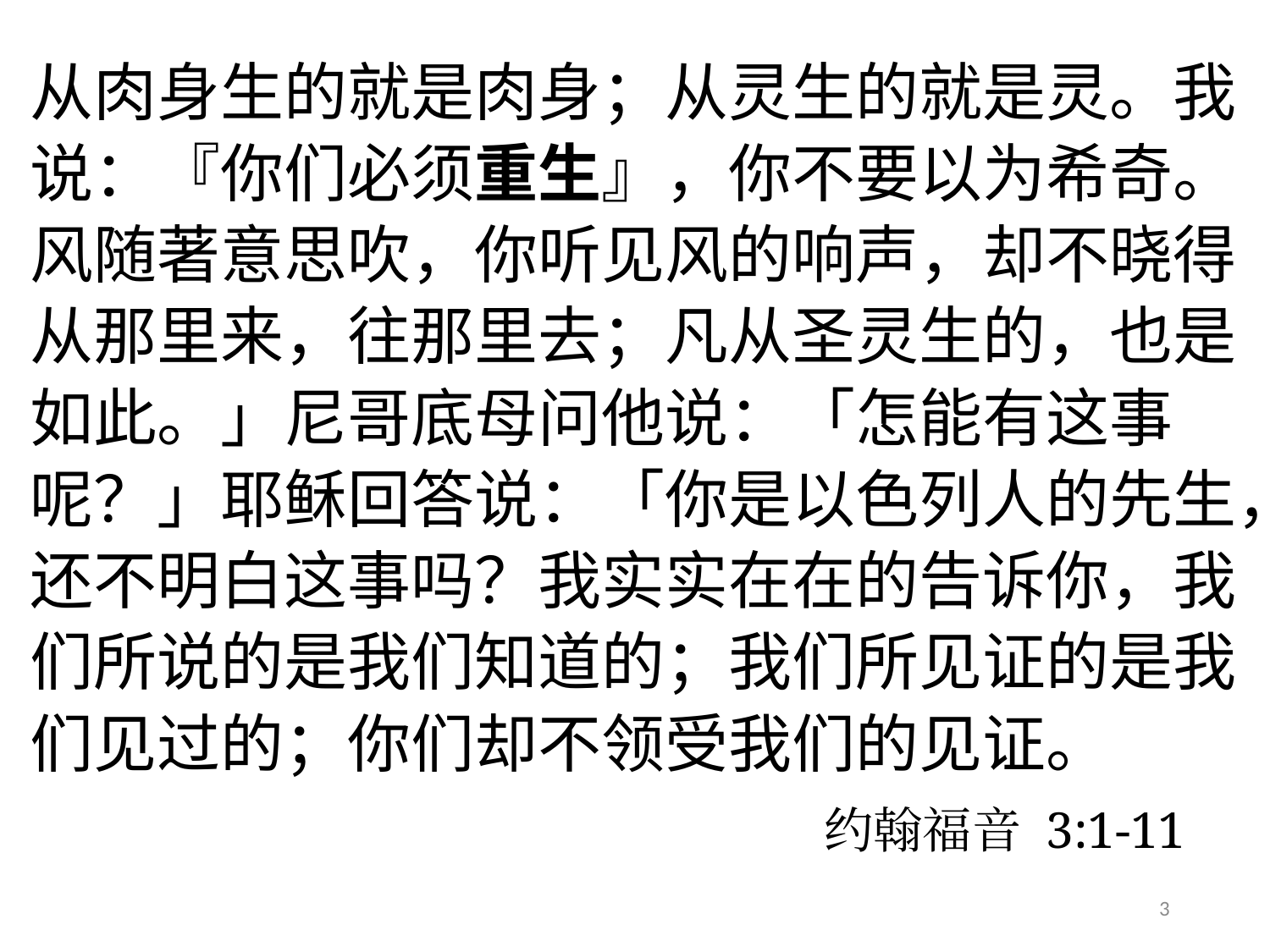

从肉身生的就是肉身；从灵生的就是灵。我说：『你们必须重生』，你不要以为希奇。风随著意思吹，你听见风的响声，却不晓得从那里来，往那里去；凡从圣灵生的，也是如此。」尼哥底母问他说：「怎能有这事呢？」耶稣回答说：「你是以色列人的先生，还不明白这事吗？我实实在在的告诉你，我们所说的是我们知道的；我们所见证的是我们见过的；你们却不领受我们的见证。
                                                        约翰福音 3:1-11
3